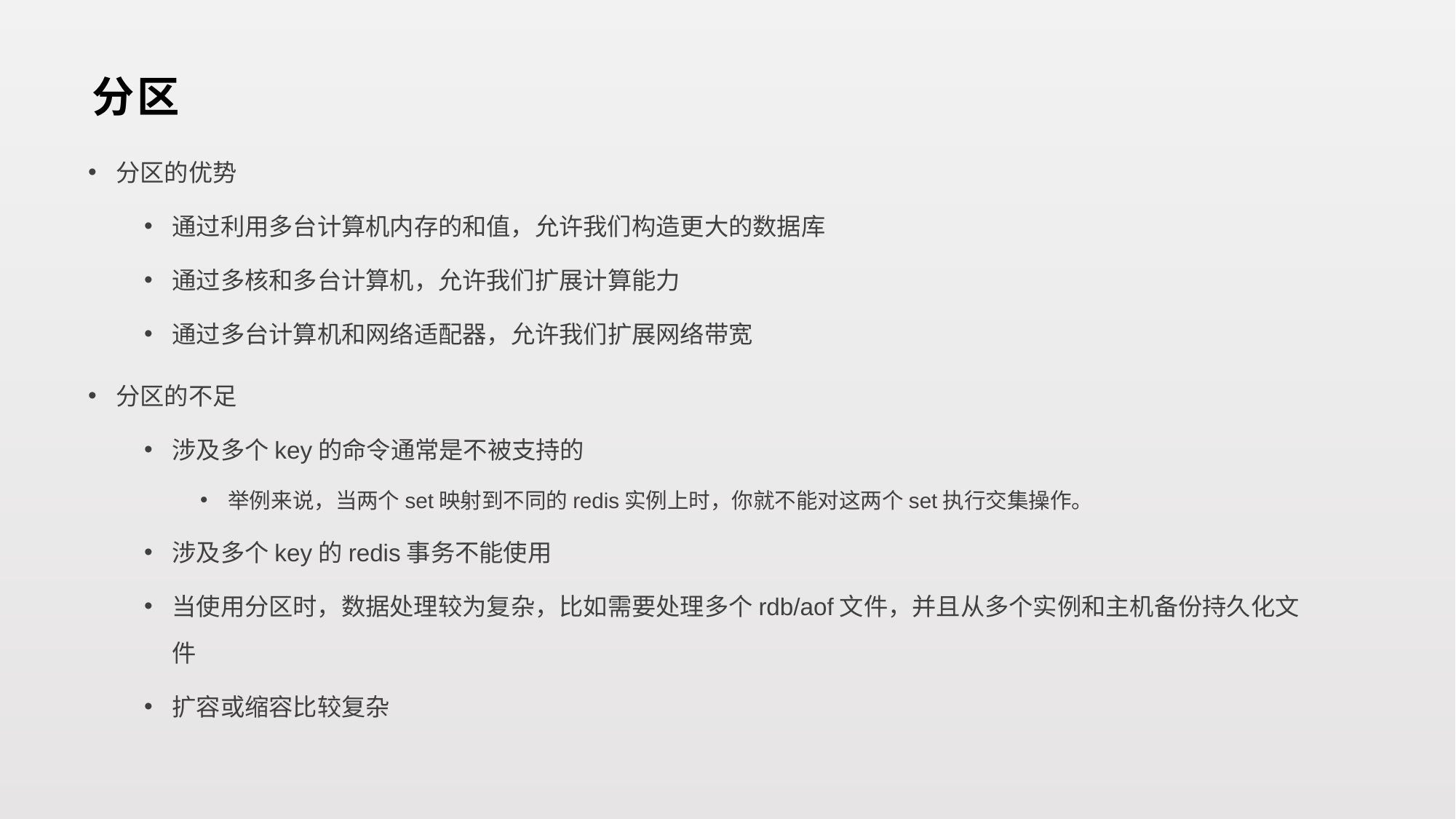

分区
分区的优势
通过利用多台计算机内存的和值，允许我们构造更大的数据库
通过多核和多台计算机，允许我们扩展计算能力
通过多台计算机和网络适配器，允许我们扩展网络带宽
分区的不足
涉及多个key的命令通常是不被支持的
举例来说，当两个set映射到不同的redis实例上时，你就不能对这两个set执行交集操作。
涉及多个key的redis事务不能使用
当使用分区时，数据处理较为复杂，比如需要处理多个rdb/aof文件，并且从多个实例和主机备份持久化文件
扩容或缩容比较复杂